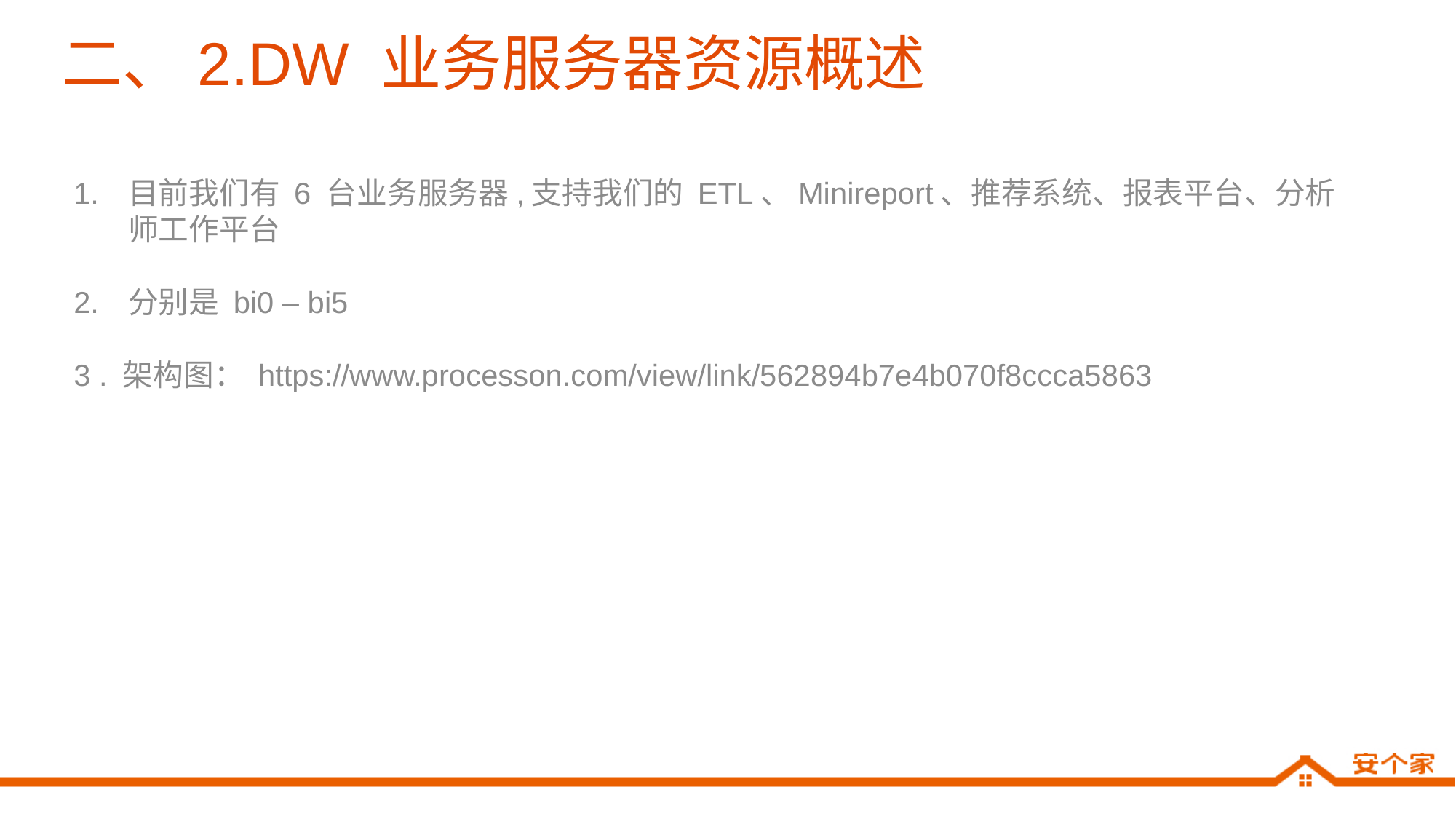

# 二、2.DW 业务服务器资源概述
目前我们有 6 台业务服务器,支持我们的 ETL、Minireport、推荐系统、报表平台、分析师工作平台

分别是 bi0 – bi5

3 . 架构图： https://www.processon.com/view/link/562894b7e4b070f8ccca5863